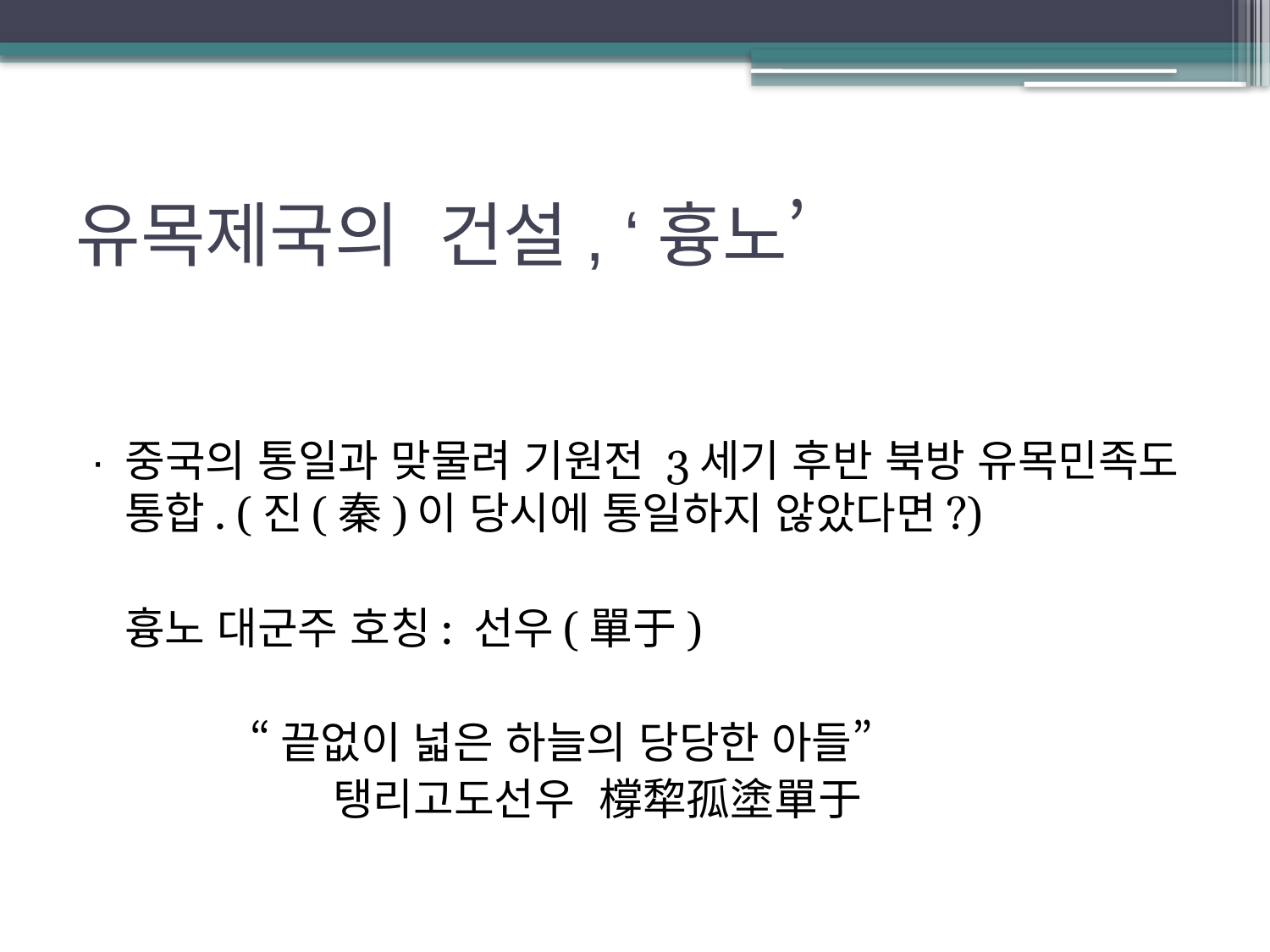

# 유목제국의  건설, ‘흉노’

· 중국의 통일과 맞물려 기원전 3세기 후반 북방 유목민족도 통합. (진(秦)이 당시에 통일하지 않았다면?)

  흉노 대군주 호칭: 선우(單于)

             “끝없이 넓은 하늘의 당당한 아들”
                   탱리고도선우  橕犂孤塗單于